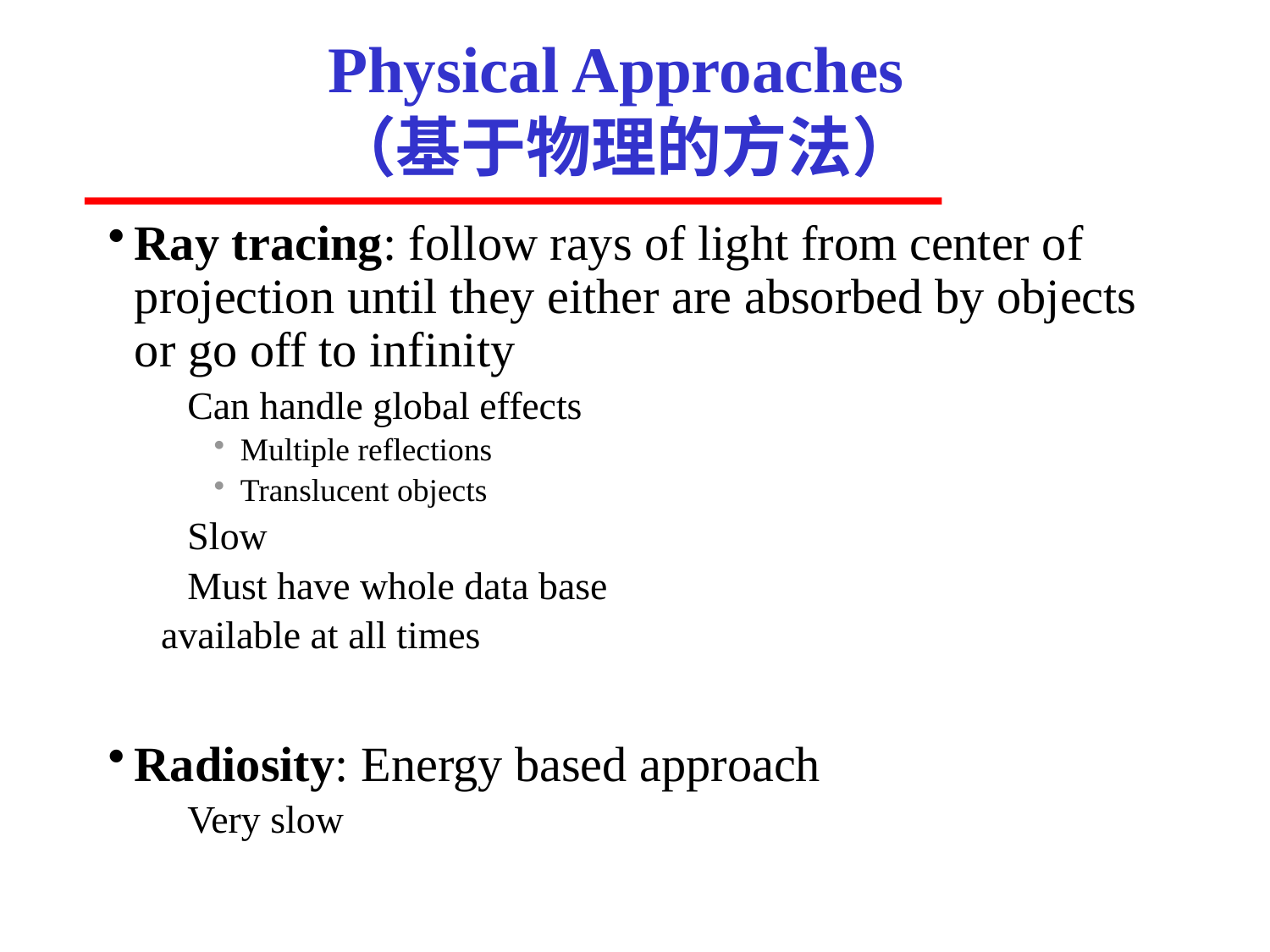

# Physical Approaches （基于物理的方法）
Ray tracing: follow rays of light from center of projection until they either are absorbed by objects or go off to infinity
Can handle global effects
Multiple reflections
Translucent objects
Slow
Must have whole data base
available at all times

Radiosity: Energy based approach
Very slow
7